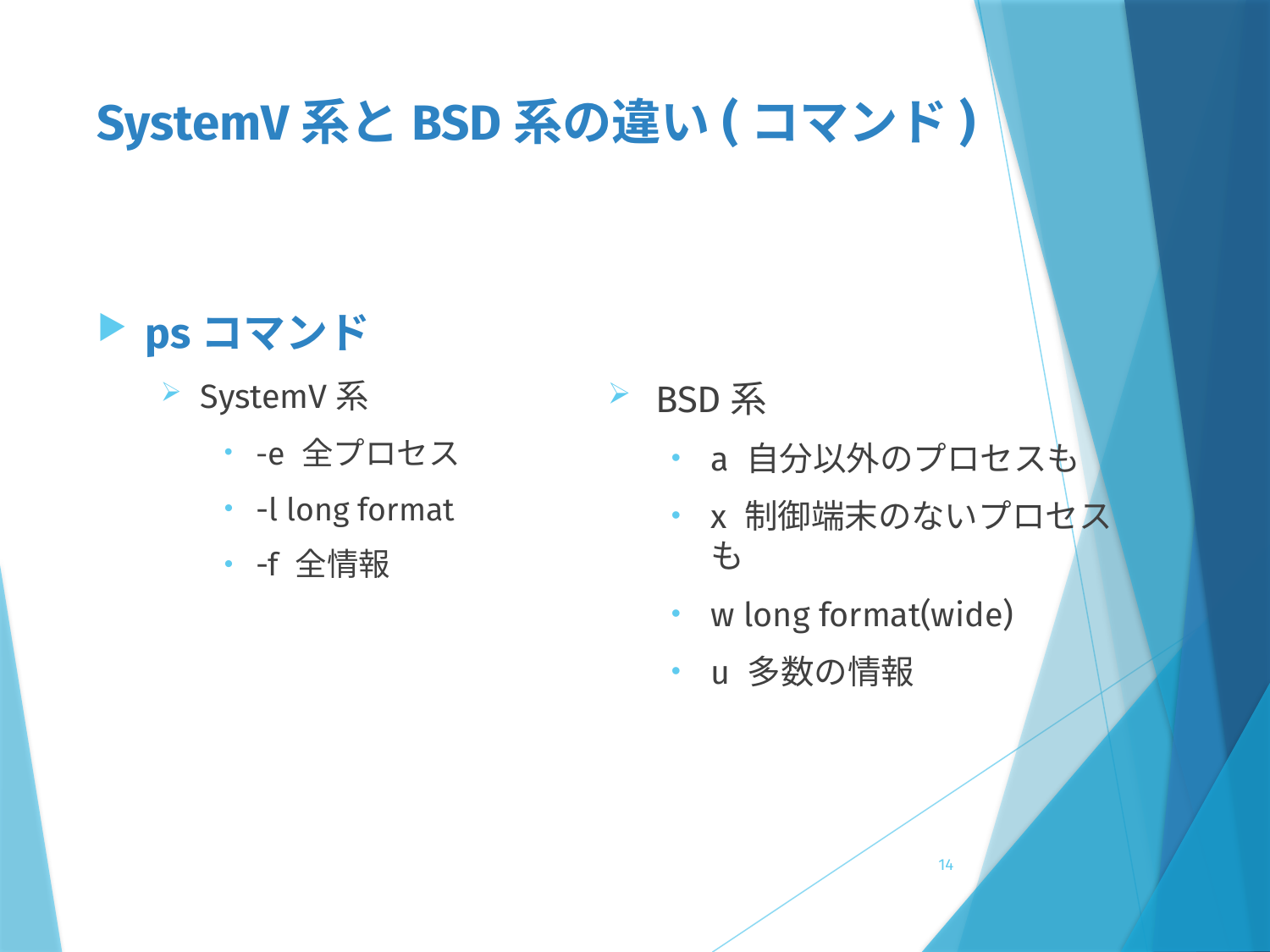

# SystemV系とBSD系の違い(コマンド)
psコマンド

SystemV系
-e 全プロセス
-l long format
-f 全情報

BSD系
a 自分以外のプロセスも
x 制御端末のないプロセスも
w long format(wide)
u 多数の情報
14